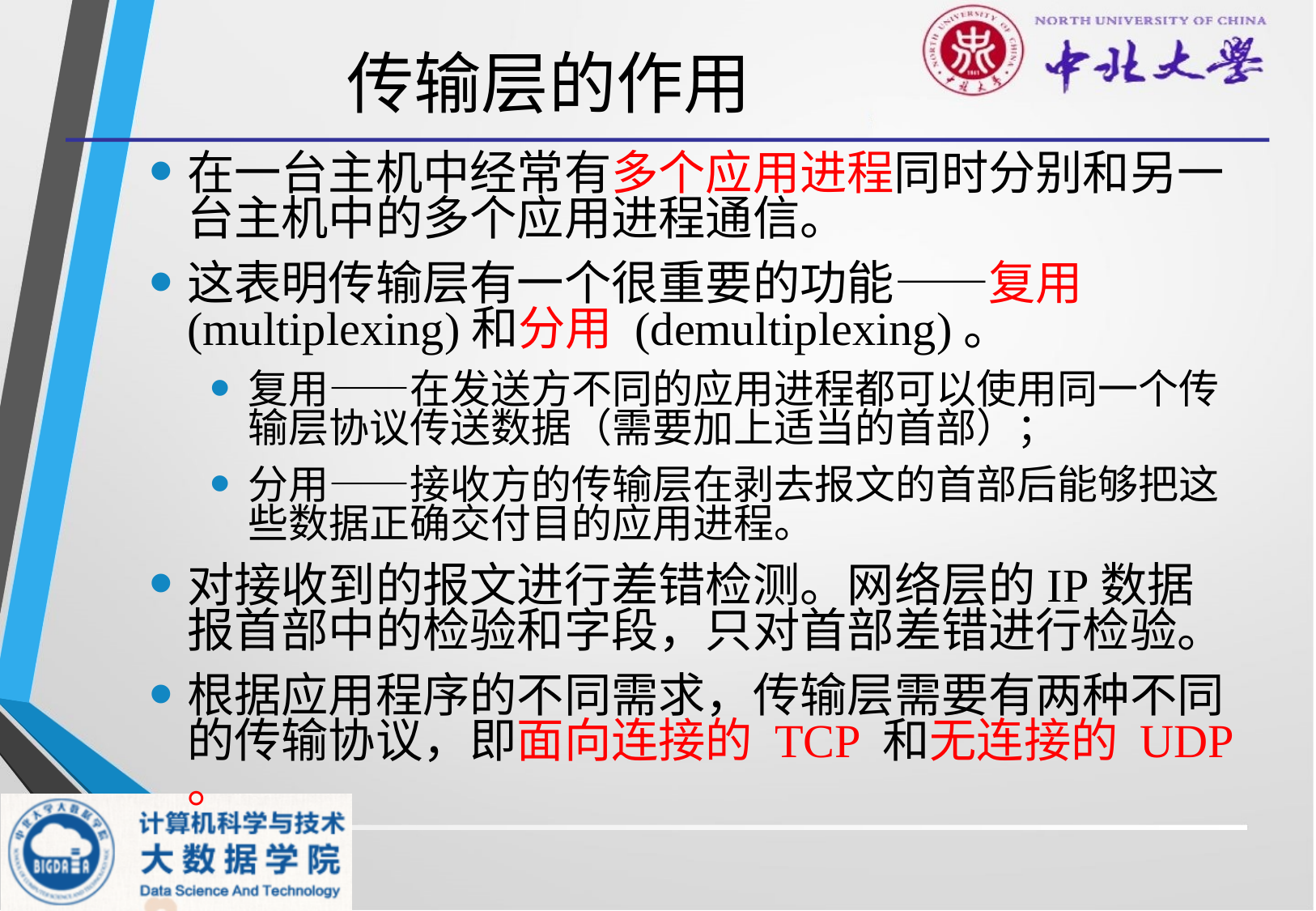

# 传输层的作用
在一台主机中经常有多个应用进程同时分别和另一台主机中的多个应用进程通信。
这表明传输层有一个很重要的功能——复用 (multiplexing)和分用 (demultiplexing)。
复用——在发送方不同的应用进程都可以使用同一个传输层协议传送数据（需要加上适当的首部）；
分用——接收方的传输层在剥去报文的首部后能够把这些数据正确交付目的应用进程。
对接收到的报文进行差错检测。网络层的IP数据报首部中的检验和字段，只对首部差错进行检验。
根据应用程序的不同需求，传输层需要有两种不同的传输协议，即面向连接的 TCP 和无连接的 UDP 。
10